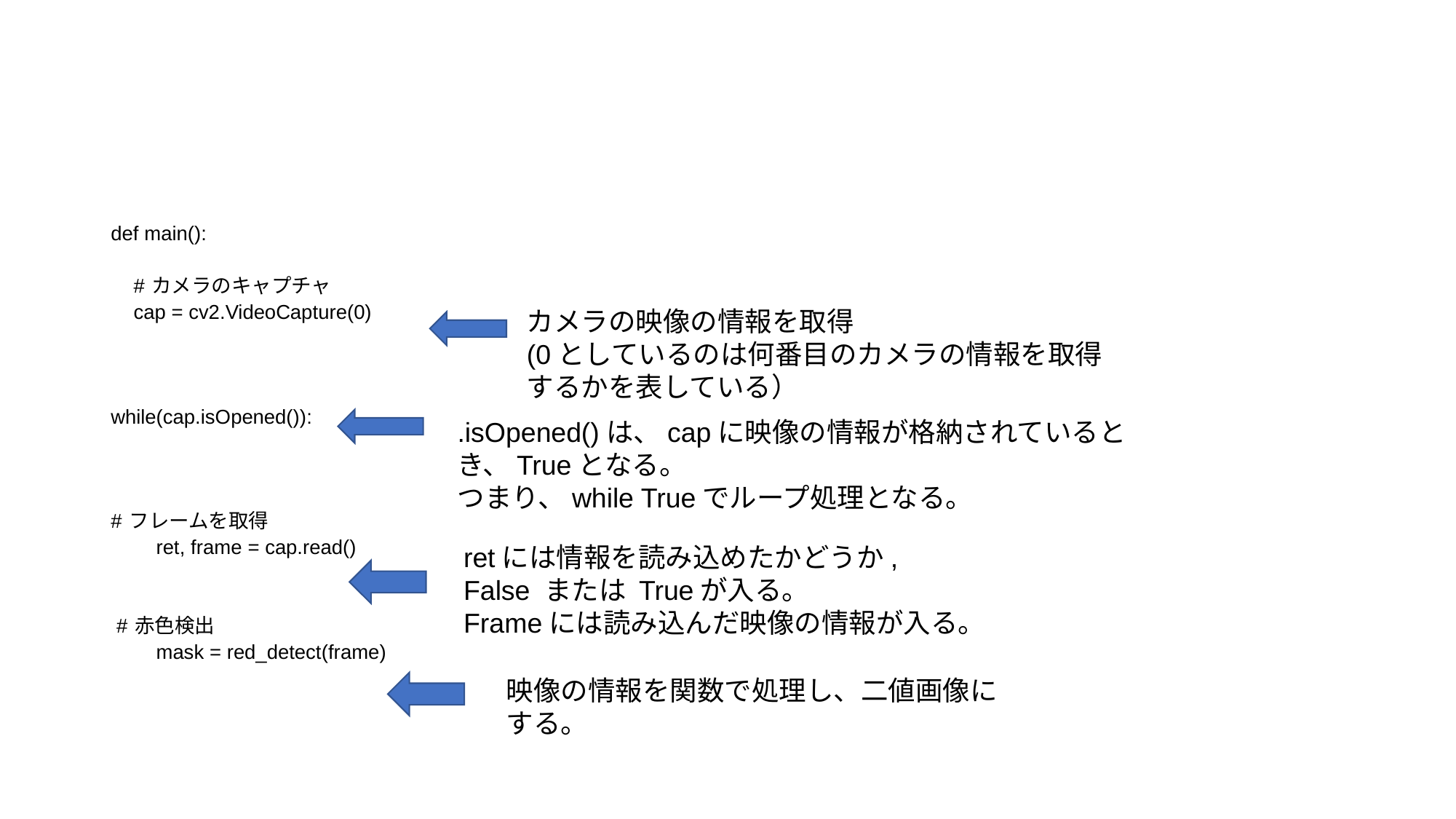

#
def main():

    # カメラのキャプチャ
    cap = cv2.VideoCapture(0)

while(cap.isOpened()):

# フレームを取得
        ret, frame = cap.read()

 # 赤色検出
        mask = red_detect(frame)

カメラの映像の情報を取得
(0としているのは何番目のカメラの情報を取得するかを表している）

.isOpened()は、capに映像の情報が格納されているとき、Trueとなる。
つまり、while Trueでループ処理となる。
retには情報を読み込めたかどうか,
False または Trueが入る。
Frameには読み込んだ映像の情報が入る。

映像の情報を関数で処理し、二値画像にする。